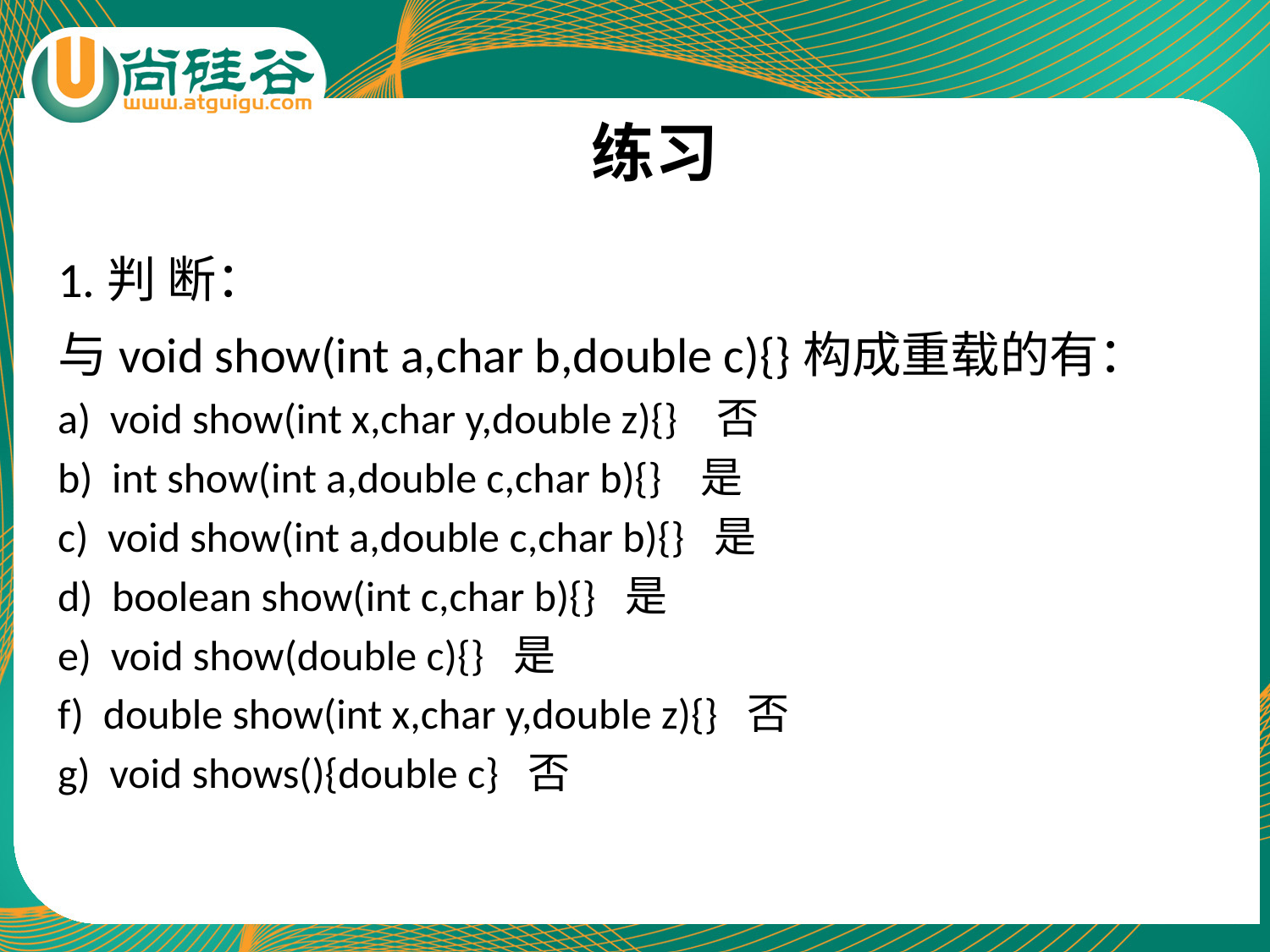

# 练习
1.判 断：
与void show(int a,char b,double c){}构成重载的有：
a)  void show(int x,char y,double z){}   否
b)  int show(int a,double c,char b){}   是
c)  void show(int a,double c,char b){}  是
d)  boolean show(int c,char b){}  是
e)  void show(double c){}  是
f)  double show(int x,char y,double z){}  否
g)  void shows(){double c}  否